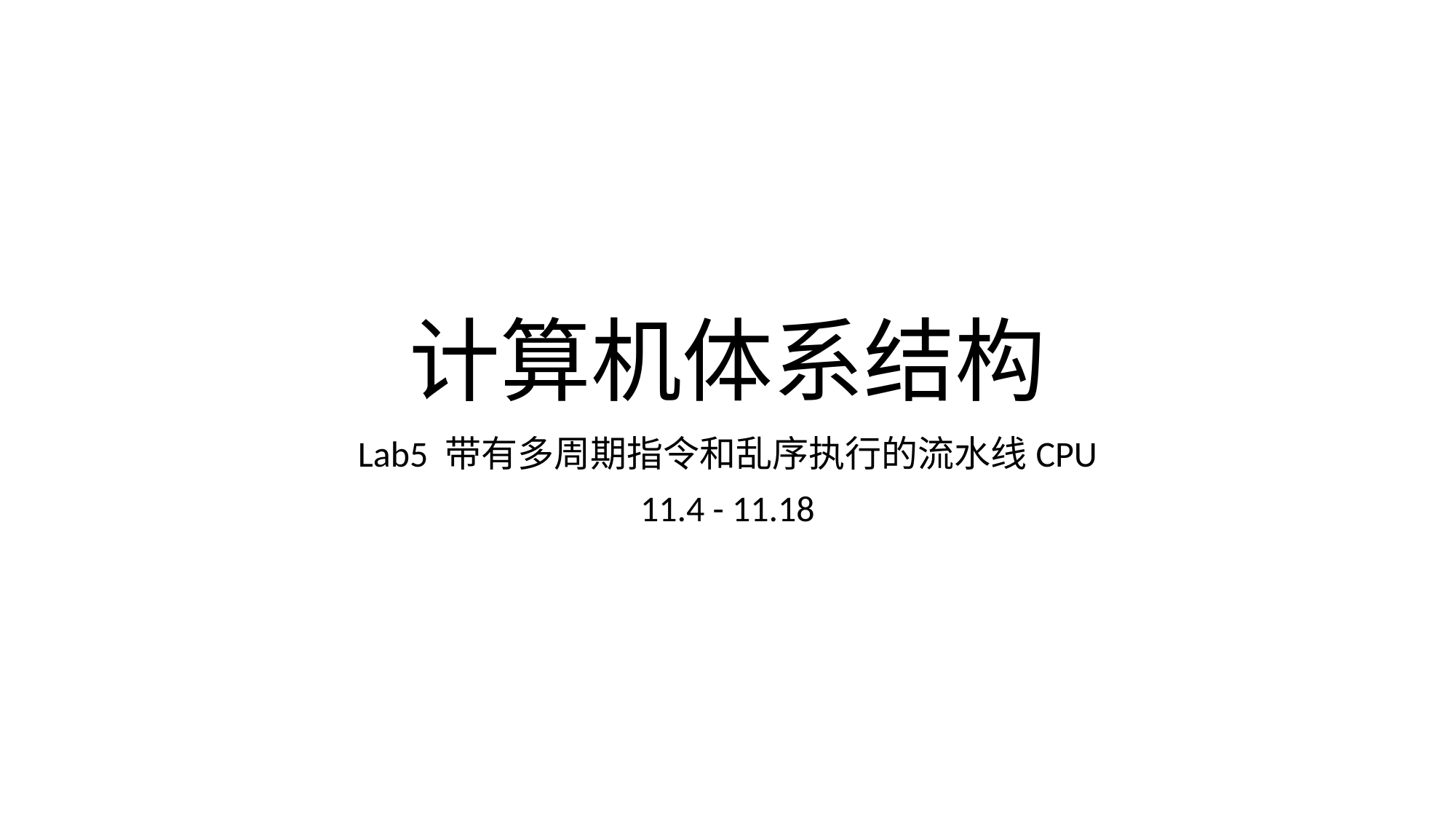

# 计算机体系结构
Lab5 带有多周期指令和乱序执行的流水线CPU
11.4 - 11.18